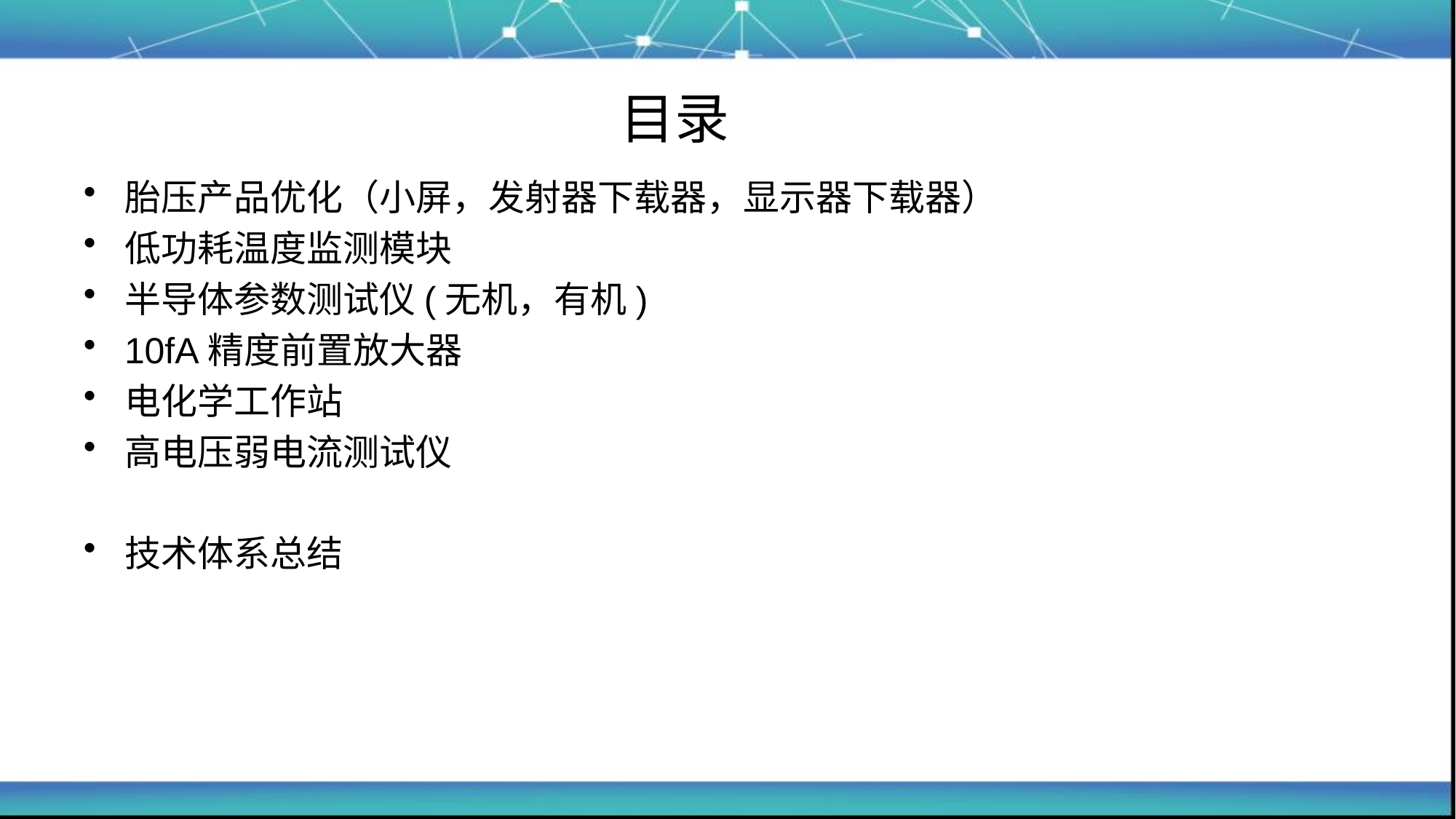

# 目录
胎压产品优化（小屏，发射器下载器，显示器下载器）
低功耗温度监测模块
半导体参数测试仪(无机，有机)
10fA精度前置放大器
电化学工作站
高电压弱电流测试仪

技术体系总结